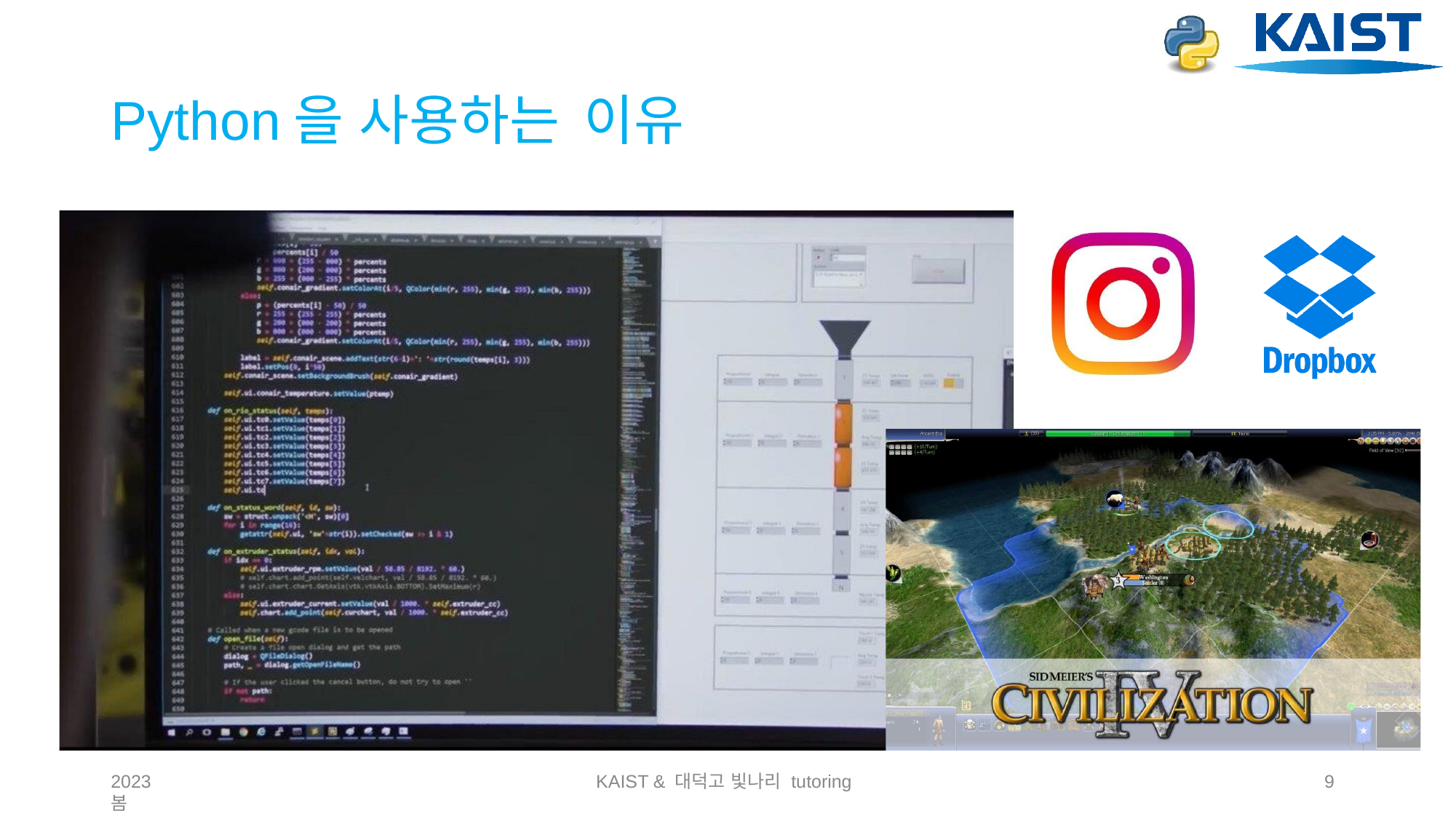

# Python을 사용하는 이유

2023 봄
KAIST & 대덕고 빛나리 tutoring
9